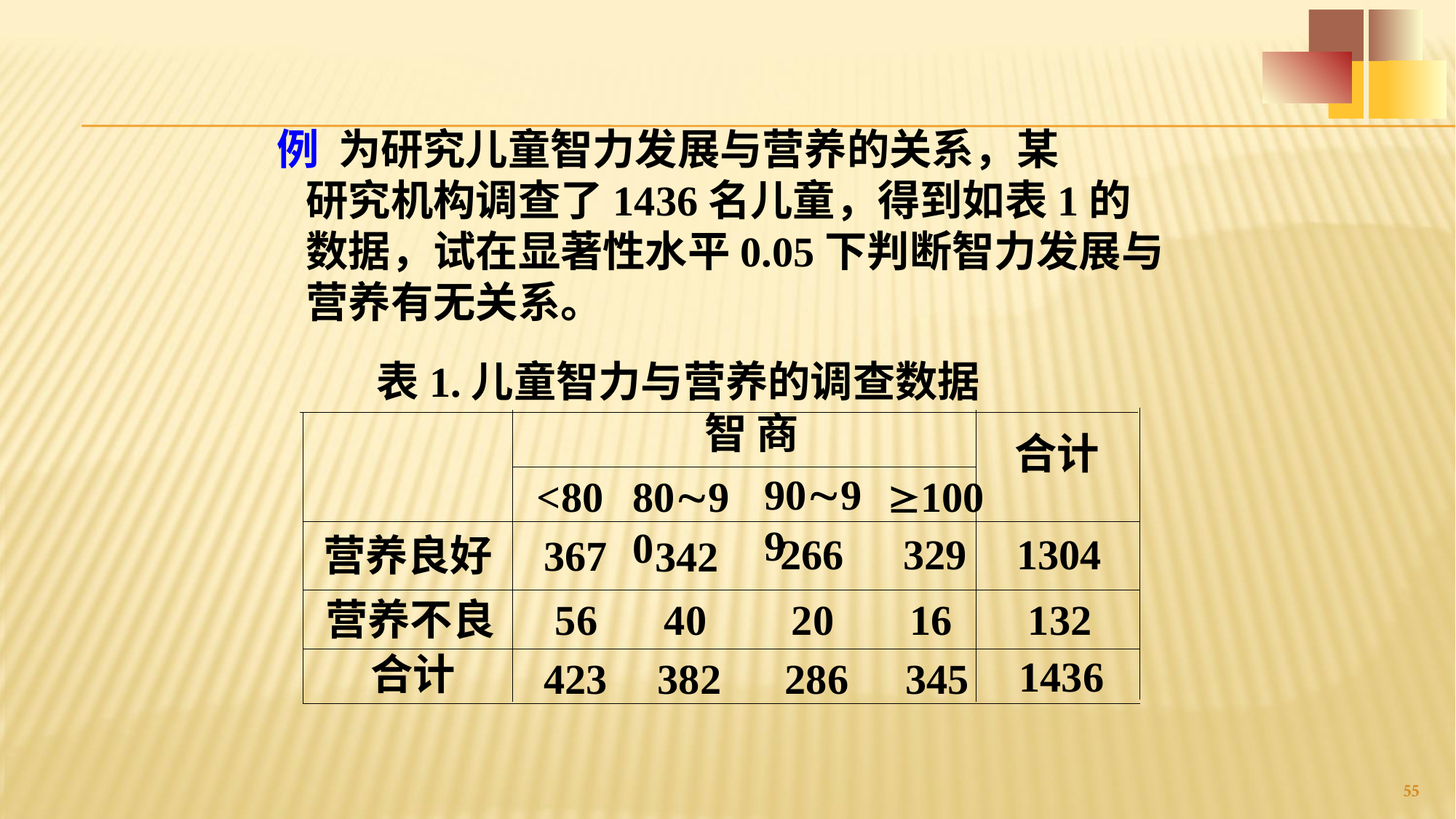

例  为研究儿童智力发展与营养的关系，某
  研究机构调查了1436名儿童，得到如表1的
  数据，试在显著性水平0.05下判断智力发展与
  营养有无关系。
表1.儿童智力与营养的调查数据
智 商

合计
90∼99
≥100
<80
80∼90

266
329
1304
营养良好
367
342
营养不良
56
40
20
16
132

合计
1436
423
382
286
345

55